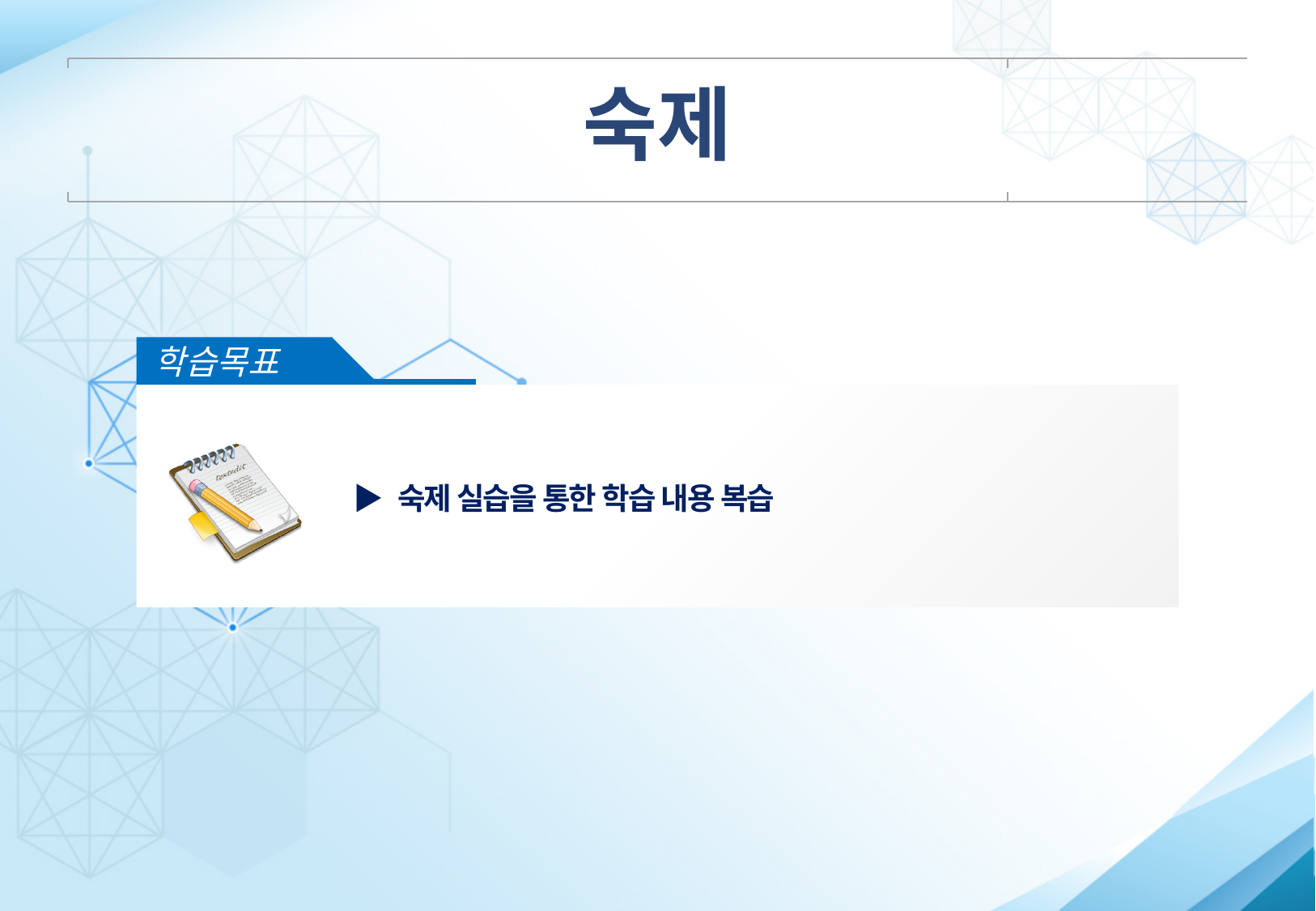

# 숙제
학습목표
▶ 숙제 실습을 통한 학습 내용 복습